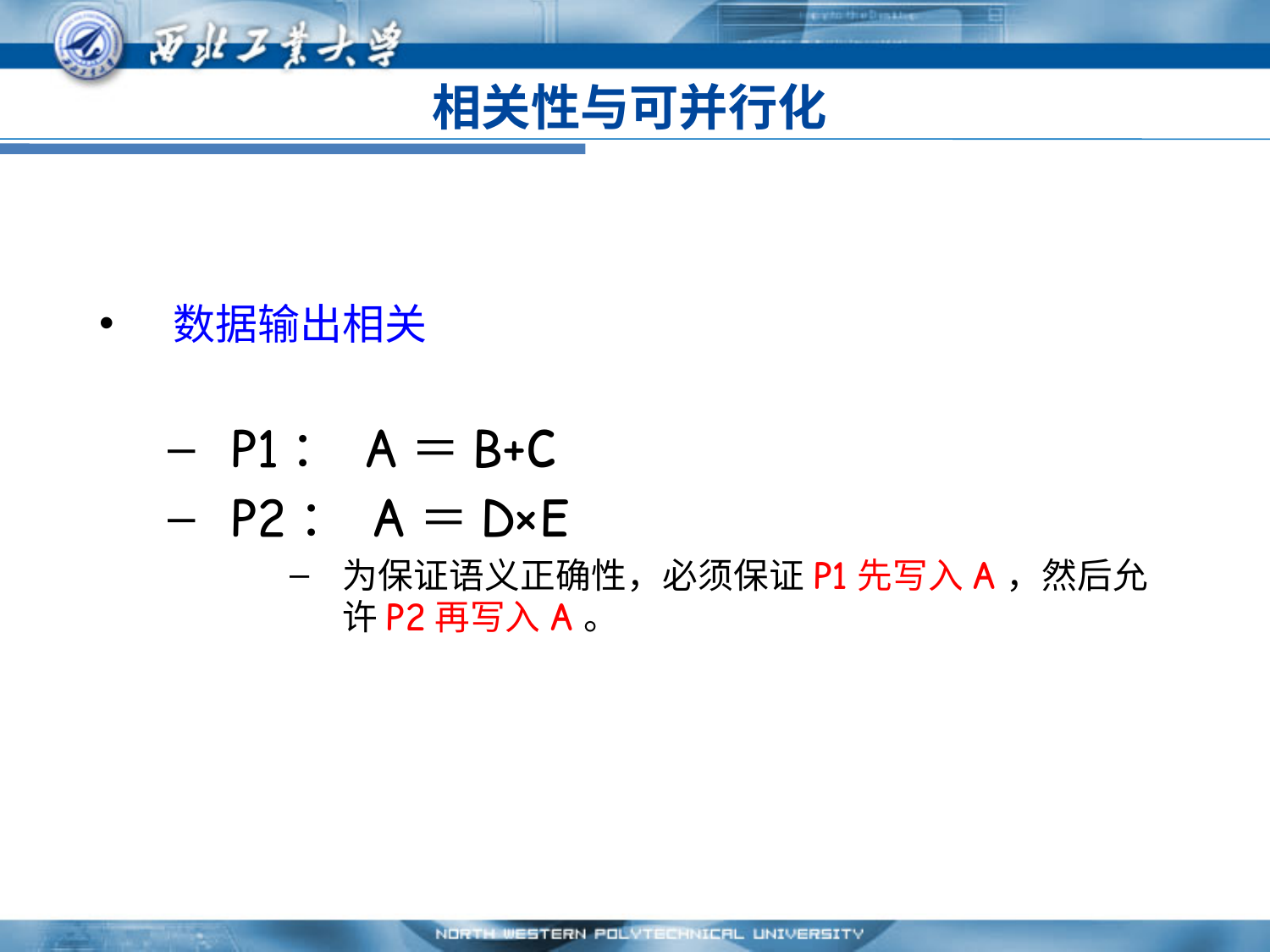

# 相关性与可并行化
数据输出相关

P1： A＝B+C
P2： A＝D×E
为保证语义正确性，必须保证P1先写入A，然后允许P2再写入A。